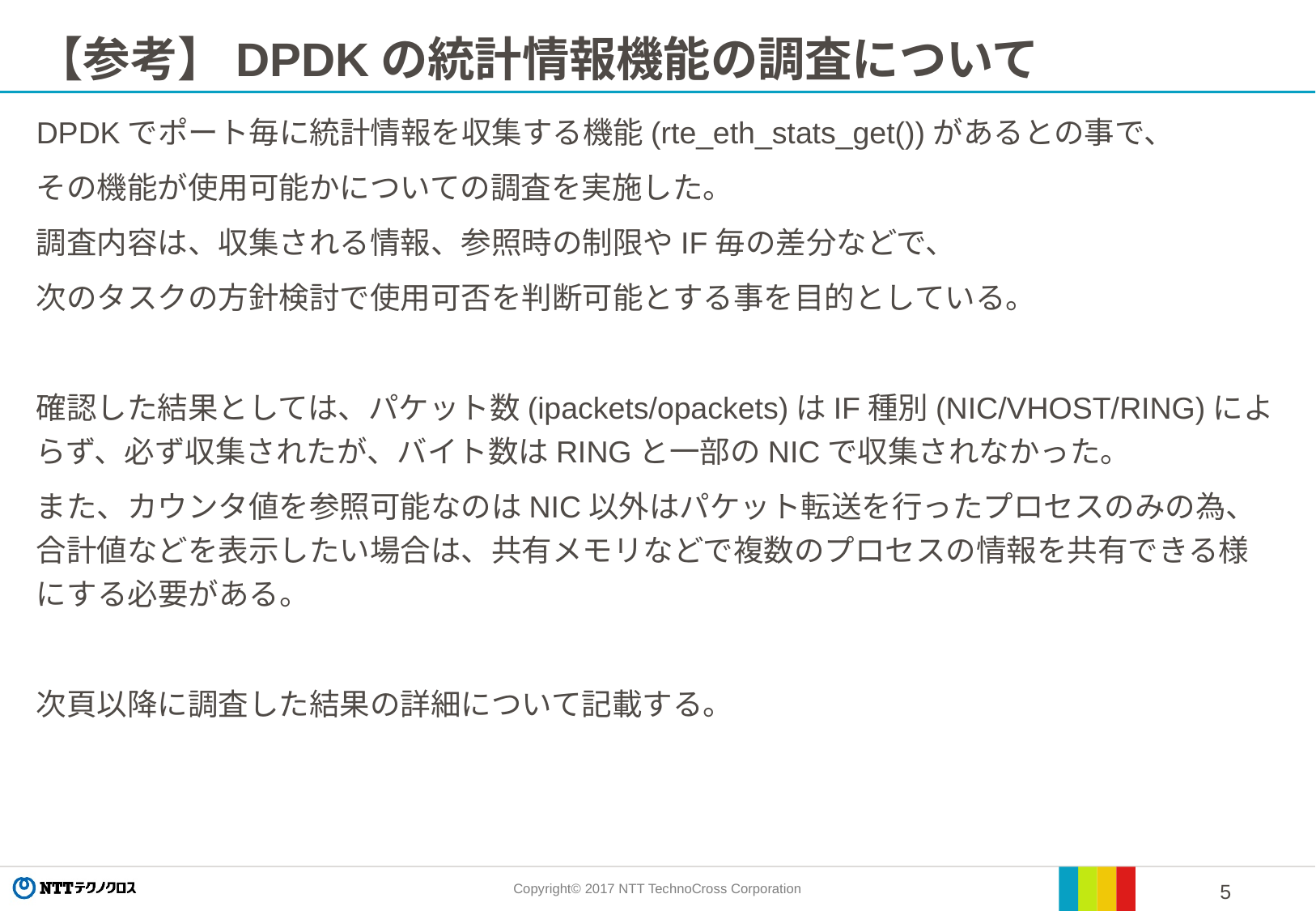

# 【参考】DPDKの統計情報機能の調査について
DPDKでポート毎に統計情報を収集する機能(rte_eth_stats_get())があるとの事で、
その機能が使用可能かについての調査を実施した。
調査内容は、収集される情報、参照時の制限やIF毎の差分などで、
次のタスクの方針検討で使用可否を判断可能とする事を目的としている。

確認した結果としては、パケット数(ipackets/opackets)はIF種別(NIC/VHOST/RING)によらず、必ず収集されたが、バイト数はRINGと一部のNICで収集されなかった。
また、カウンタ値を参照可能なのはNIC以外はパケット転送を行ったプロセスのみの為、合計値などを表示したい場合は、共有メモリなどで複数のプロセスの情報を共有できる様にする必要がある。

次頁以降に調査した結果の詳細について記載する。